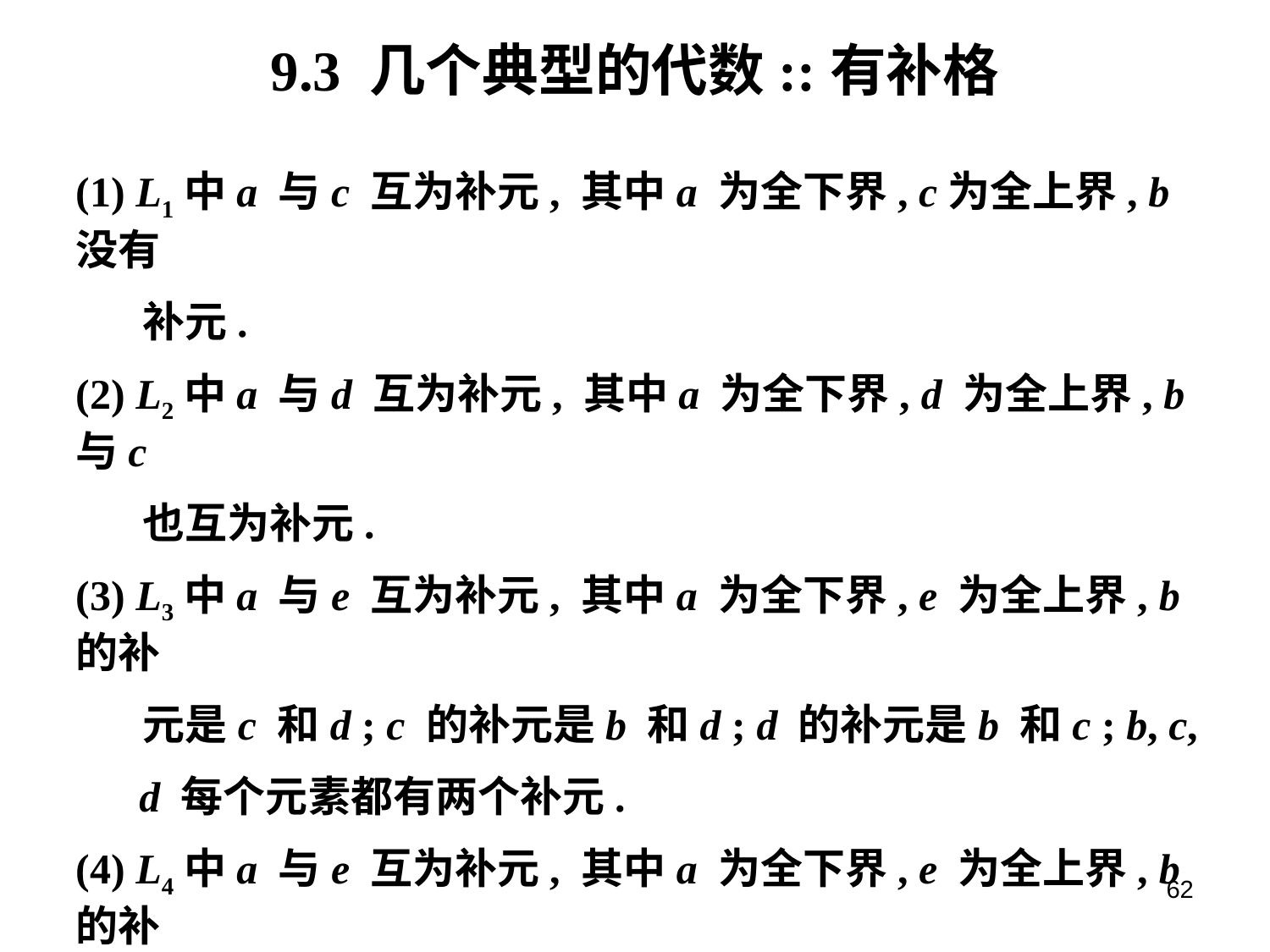

# 9.3 几个典型的代数::有补格
(1) L1中a 与c 互为补元, 其中a 为全下界, c为全上界, b 没有
      补元.
(2) L2中a 与d 互为补元, 其中a 为全下界, d 为全上界, b与c
      也互为补元.
(3) L3中a 与e 互为补元, 其中a 为全下界, e 为全上界, b 的补
      元是c 和d ; c 的补元是b 和d ; d 的补元是b 和c ; b, c,
      d 每个元素都有两个补元.
(4) L4中a 与e 互为补元, 其中a 为全下界, e 为全上界, b 的补
      元是c 和d ; c 的补元是b ; d 的补元也是b .
62